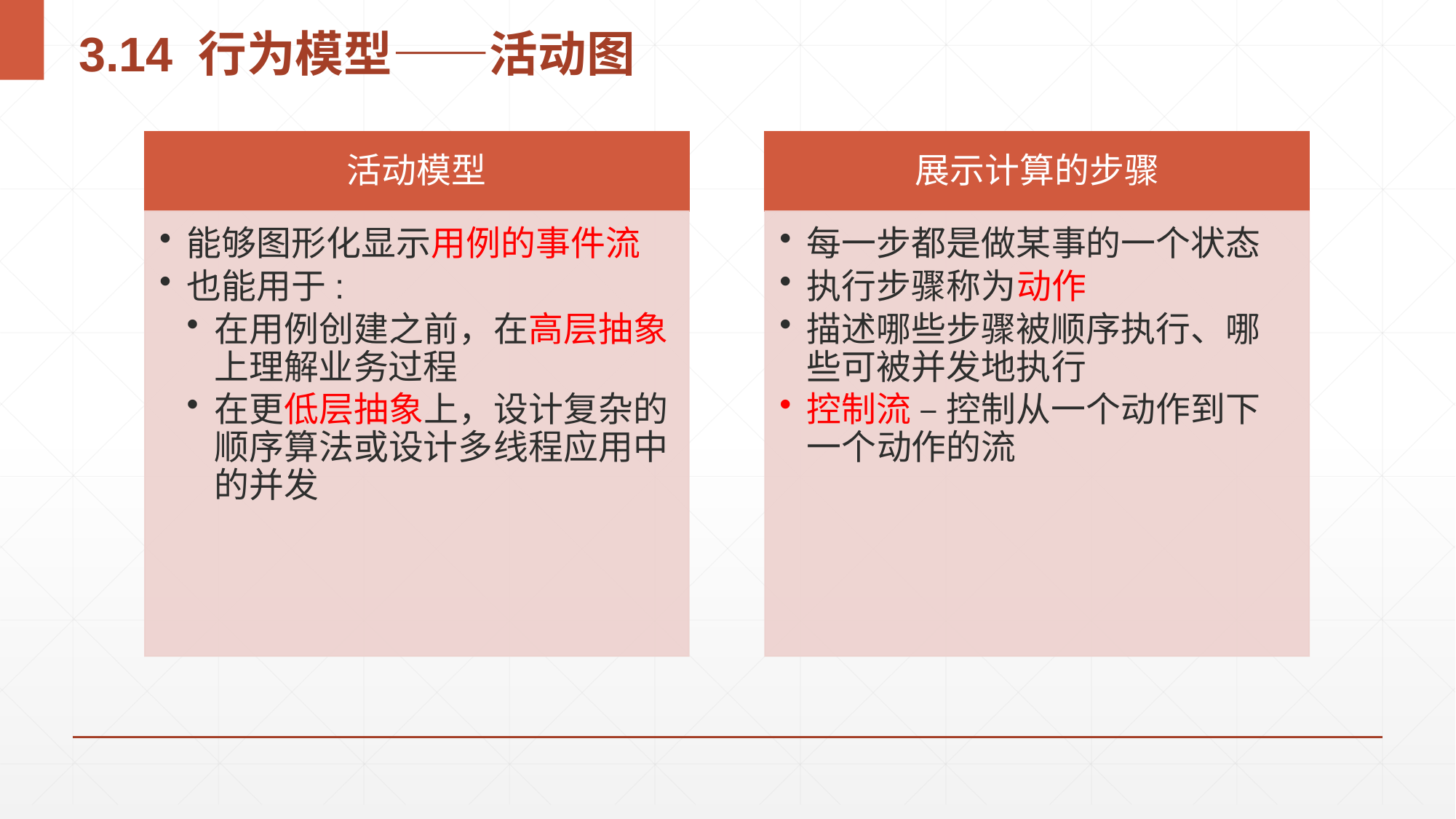

# 3.14 行为模型——活动图
活动模型
能够图形化显示用例的事件流
也能用于:
在用例创建之前，在高层抽象上理解业务过程
在更低层抽象上，设计复杂的顺序算法或设计多线程应用中的并发
展示计算的步骤
每一步都是做某事的一个状态
执行步骤称为动作
描述哪些步骤被顺序执行、哪些可被并发地执行
控制流 – 控制从一个动作到下一个动作的流